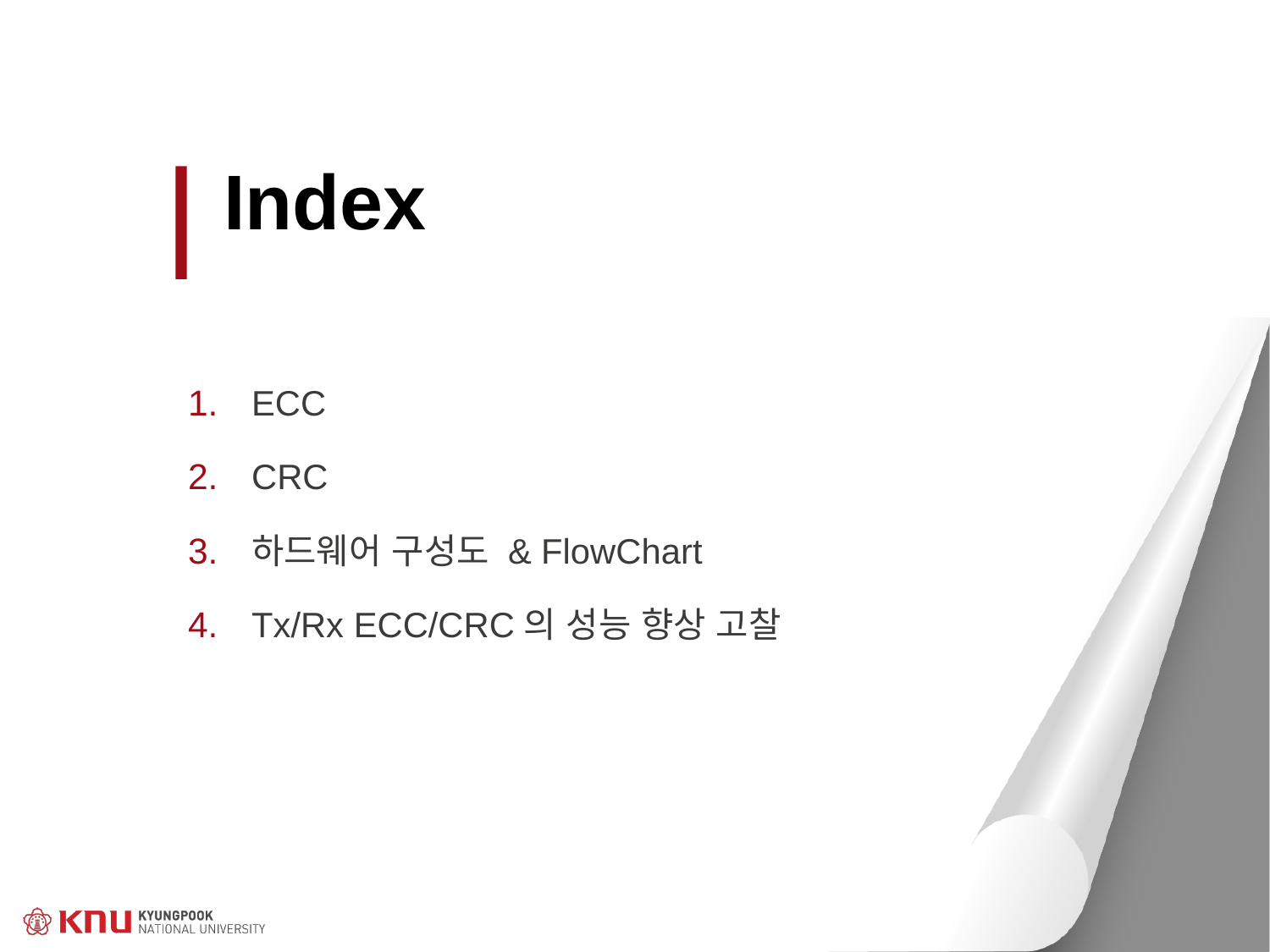

Index

ECC
CRC
하드웨어 구성도 & FlowChart
Tx/Rx ECC/CRC의 성능 향상 고찰